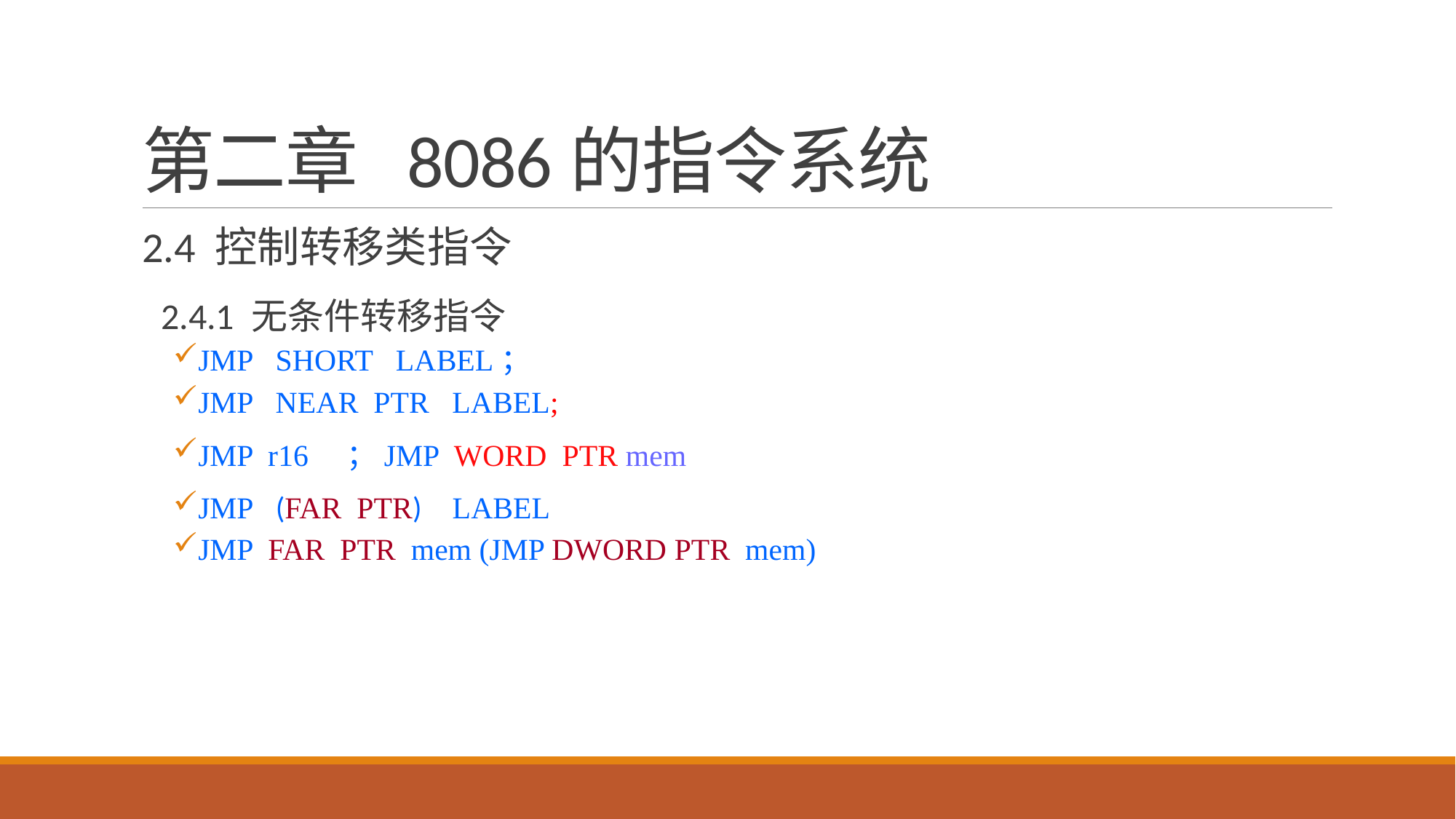

# 第二章  8086的指令系统
2.4 控制转移类指令
  2.4.1 无条件转移指令
JMP   SHORT   LABEL；
JMP   NEAR  PTR   LABEL;
JMP  r16    ；JMP  WORD  PTR mem
JMP   (FAR  PTR)    LABEL
JMP  FAR  PTR  mem (JMP DWORD PTR  mem)